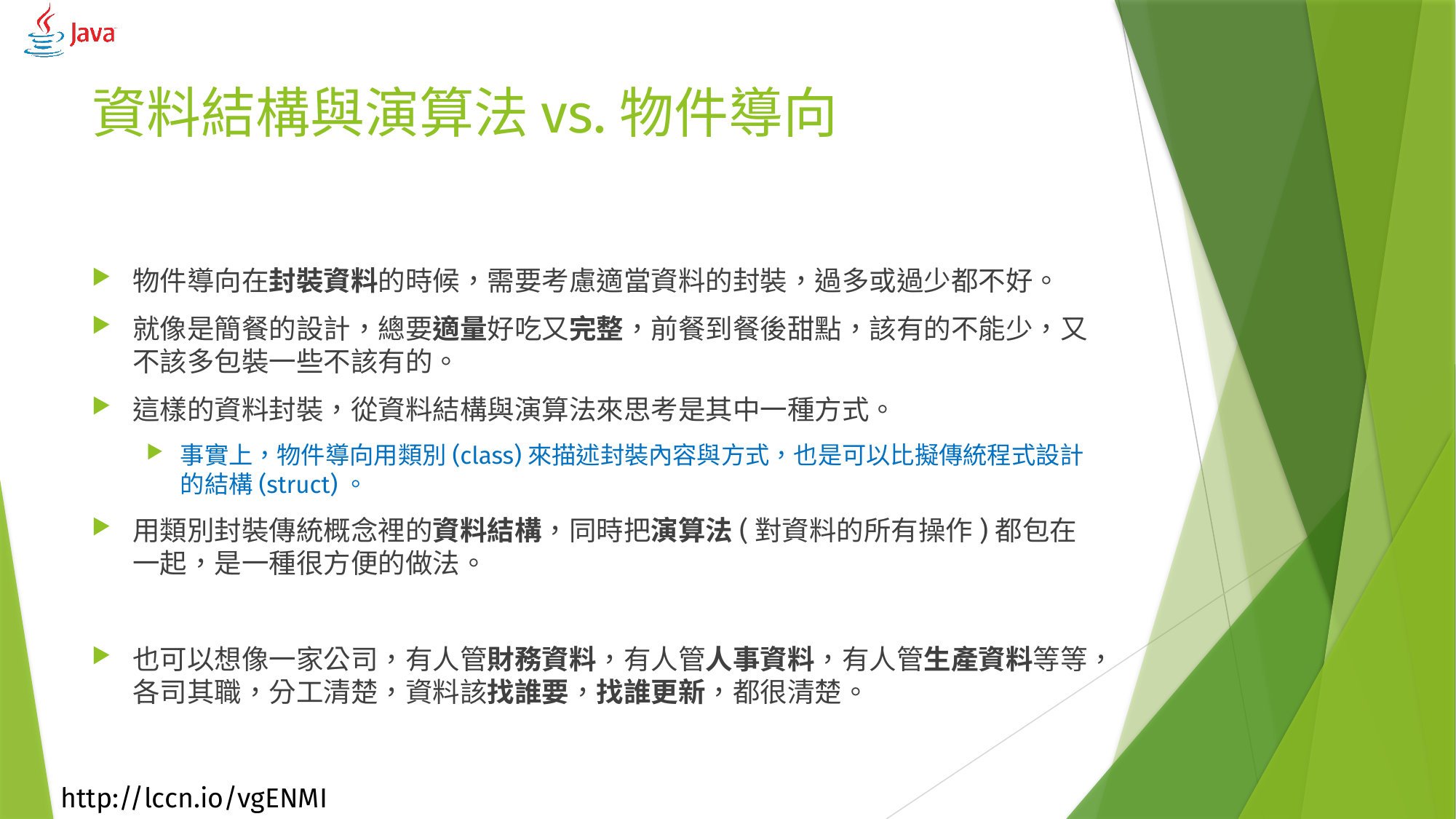

# 資料結構與演算法vs.物件導向
物件導向在封裝資料的時候，需要考慮適當資料的封裝，過多或過少都不好。
就像是簡餐的設計，總要適量好吃又完整，前餐到餐後甜點，該有的不能少，又不該多包裝一些不該有的。
這樣的資料封裝，從資料結構與演算法來思考是其中一種方式。
事實上，物件導向用類別(class)來描述封裝內容與方式，也是可以比擬傳統程式設計的結構(struct)。
用類別封裝傳統概念裡的資料結構，同時把演算法(對資料的所有操作)都包在一起，是一種很方便的做法。

也可以想像一家公司，有人管財務資料，有人管人事資料，有人管生產資料等等，各司其職，分工清楚，資料該找誰要，找誰更新，都很清楚。